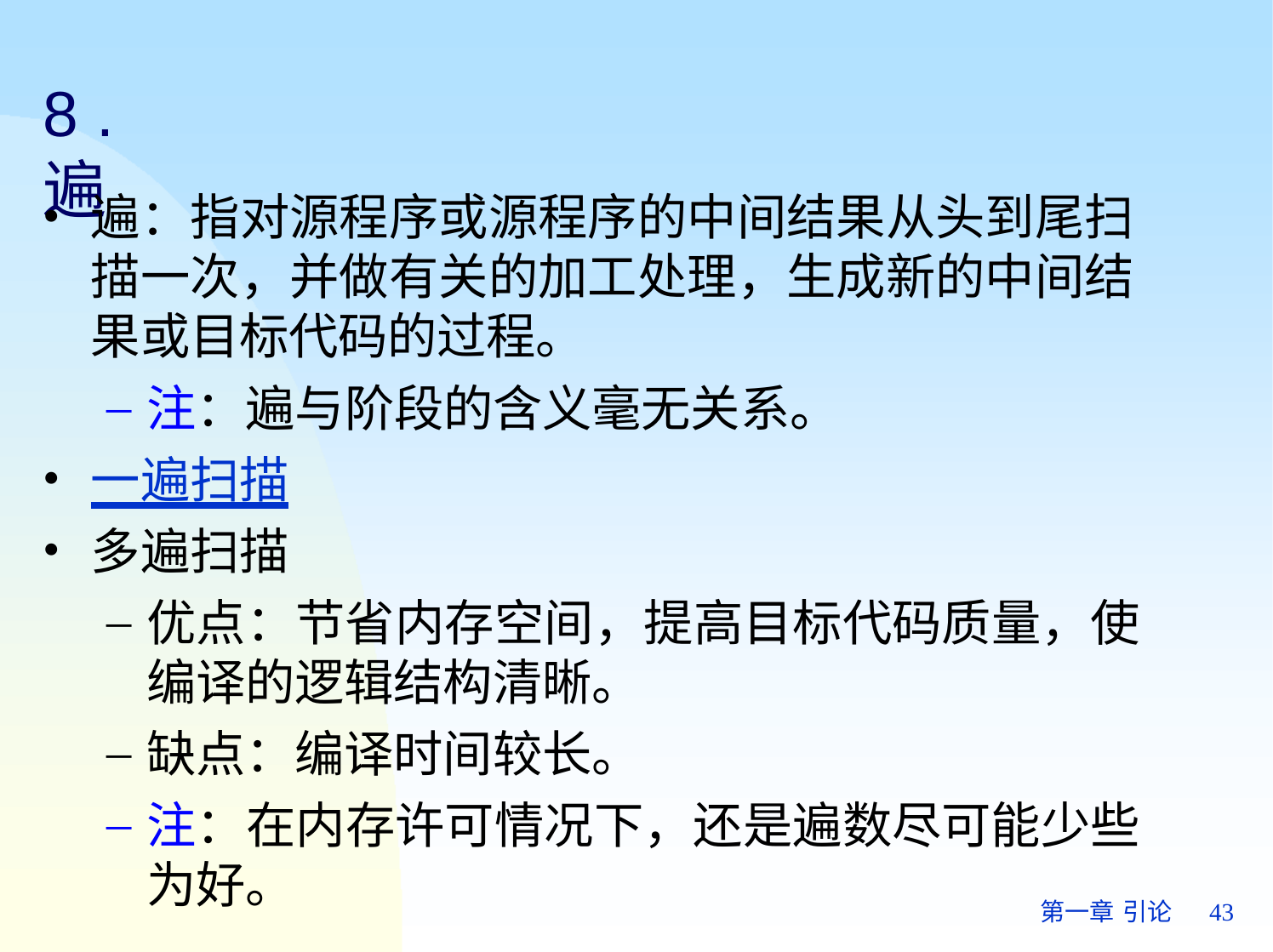

# 8 . 遍
遍：指对源程序或源程序的中间结果从头到尾扫 描一次，并做有关的加工处理，生成新的中间结 果或目标代码的过程。
注：遍与阶段的含义毫无关系。
一遍扫描
多遍扫描
优点：节省内存空间，提高目标代码质量，使 编译的逻辑结构清晰。
缺点：编译时间较长。
注：在内存许可情况下，还是遍数尽可能少些 为好。
第一章 引论	43